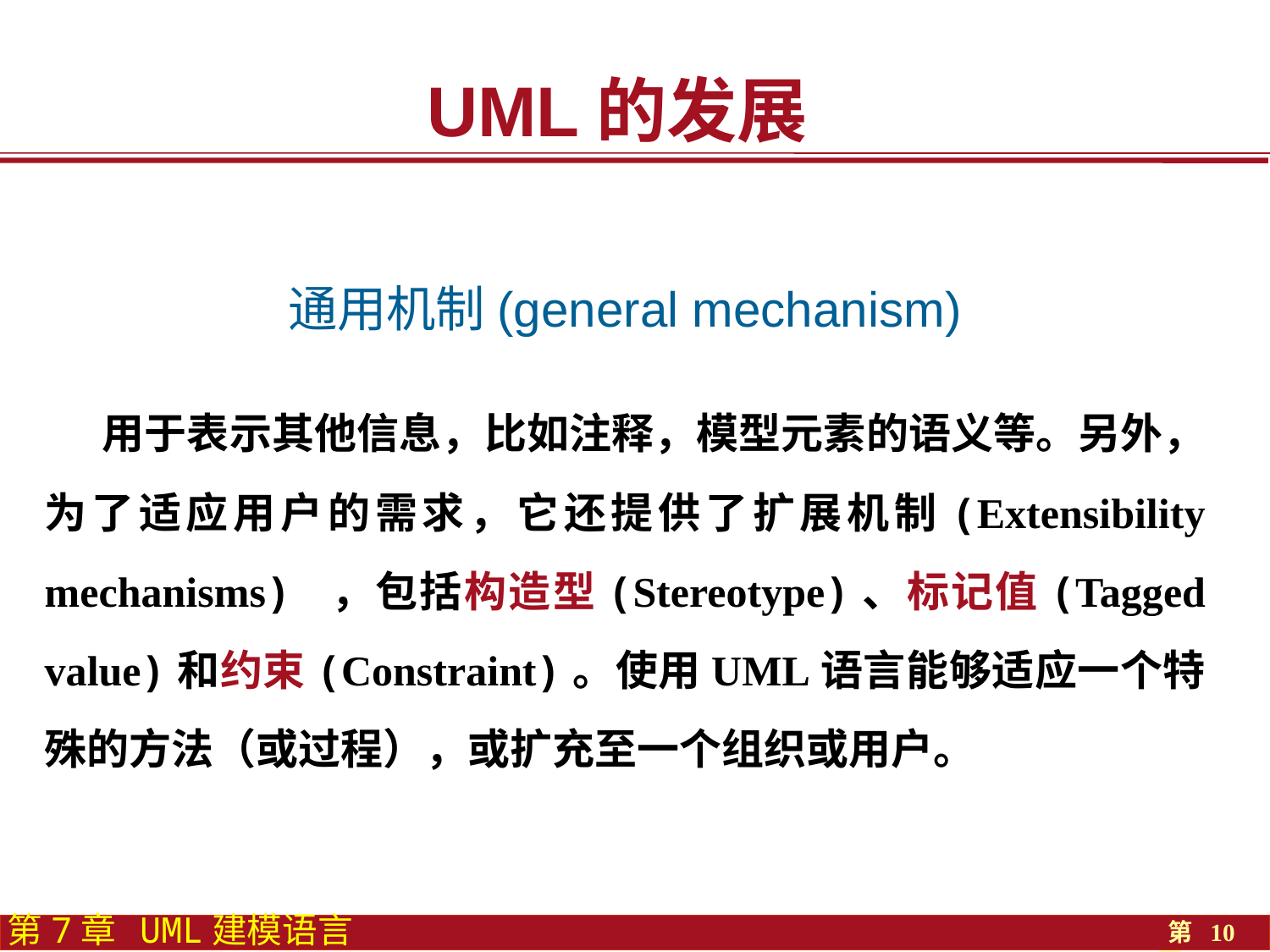

UML的发展
通用机制(general mechanism)
    用于表示其他信息，比如注释，模型元素的语义等。另外，为了适应用户的需求，它还提供了扩展机制(Extensibility mechanisms) ，包括构造型(Stereotype)、标记值(Tagged value)和约束(Constraint)。使用UML语言能够适应一个特殊的方法（或过程），或扩充至一个组织或用户。